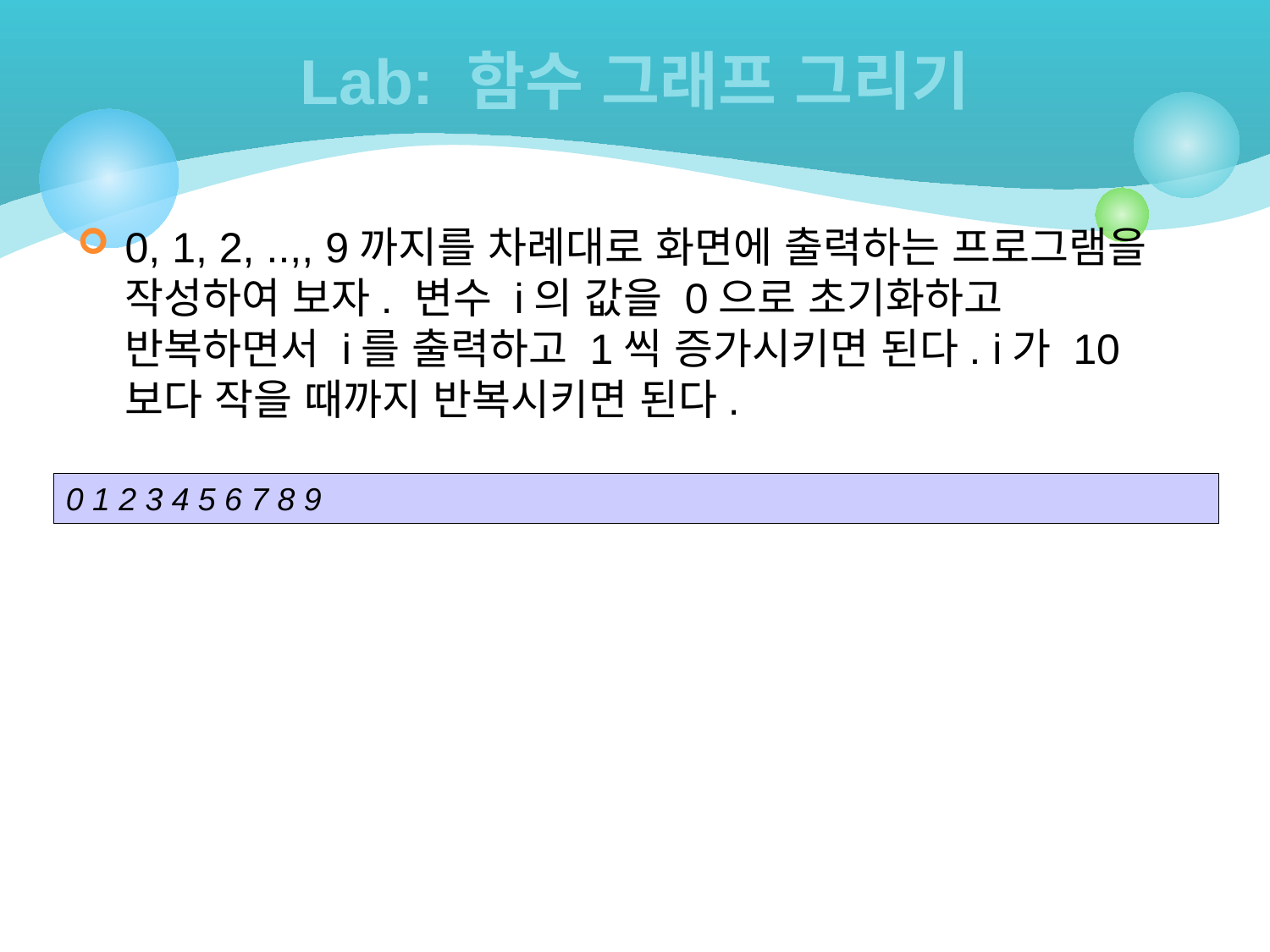

# Lab: 함수 그래프 그리기
0, 1, 2, ..,, 9까지를 차례대로 화면에 출력하는 프로그램을 작성하여 보자. 변수 i의 값을 0으로 초기화하고 반복하면서 i를 출력하고 1씩 증가시키면 된다. i가 10보다 작을 때까지 반복시키면 된다.
0 1 2 3 4 5 6 7 8 9